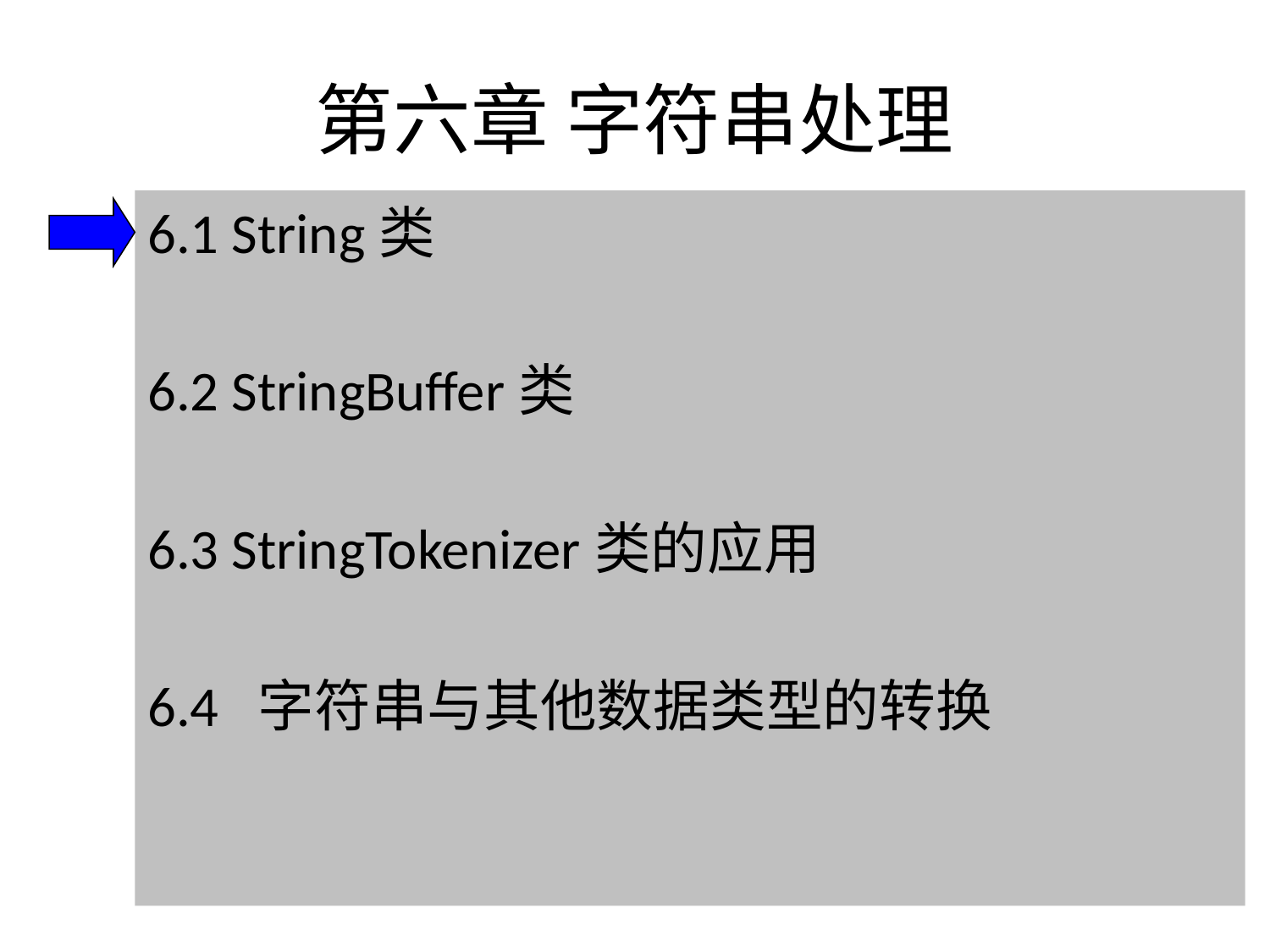

# 第六章 字符串处理
6.1 String类

6.2 StringBuffer类

6.3 StringTokenizer类的应用

6.4  字符串与其他数据类型的转换